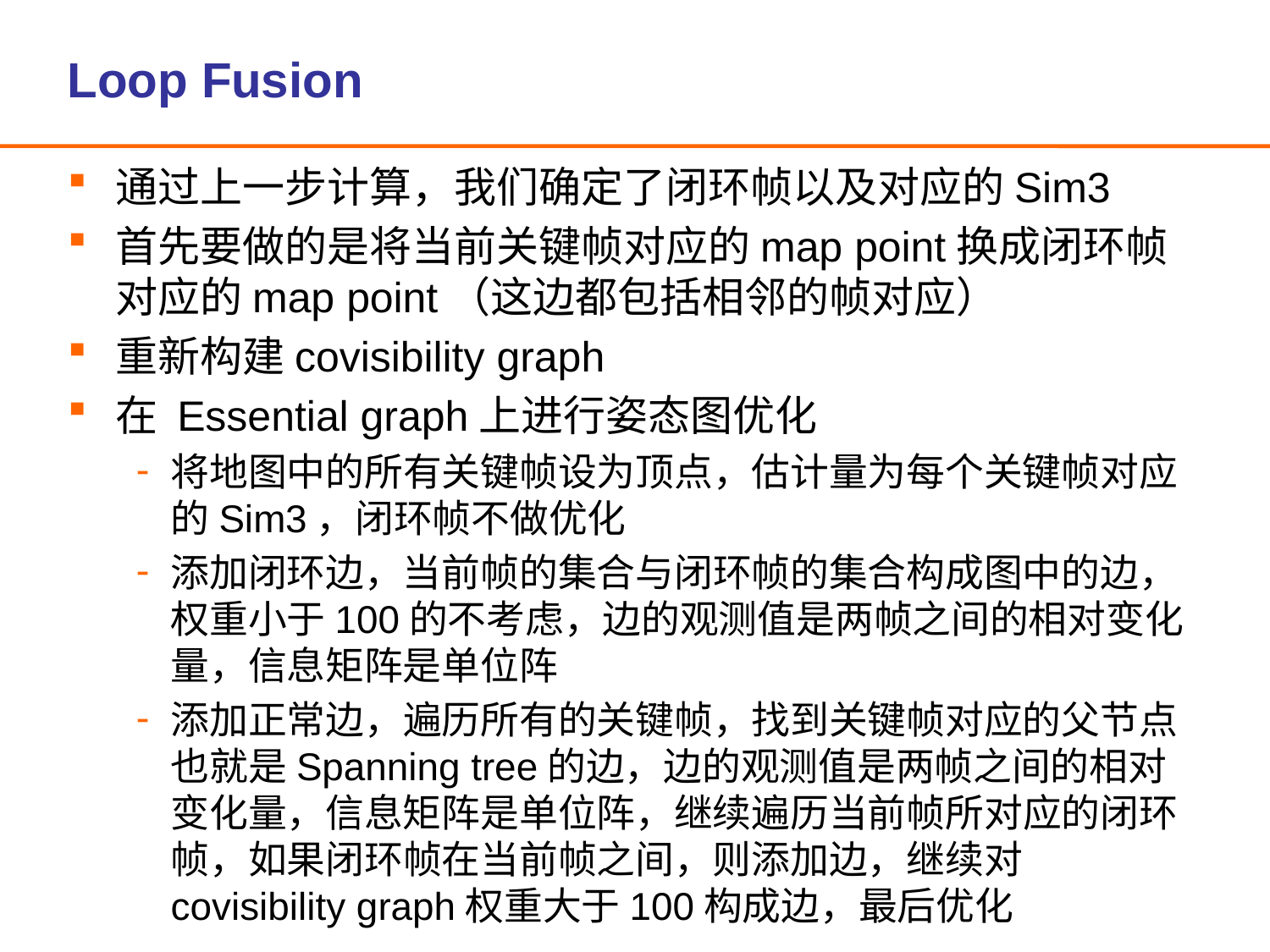

# Loop Fusion
通过上一步计算，我们确定了闭环帧以及对应的Sim3
首先要做的是将当前关键帧对应的map point换成闭环帧对应的map point（这边都包括相邻的帧对应）
重新构建covisibility graph
在 Essential graph上进行姿态图优化
将地图中的所有关键帧设为顶点，估计量为每个关键帧对应的Sim3，闭环帧不做优化
添加闭环边，当前帧的集合与闭环帧的集合构成图中的边，权重小于100的不考虑，边的观测值是两帧之间的相对变化量，信息矩阵是单位阵
添加正常边，遍历所有的关键帧，找到关键帧对应的父节点也就是Spanning tree的边，边的观测值是两帧之间的相对变化量，信息矩阵是单位阵，继续遍历当前帧所对应的闭环帧，如果闭环帧在当前帧之间，则添加边，继续对covisibility graph权重大于100构成边，最后优化